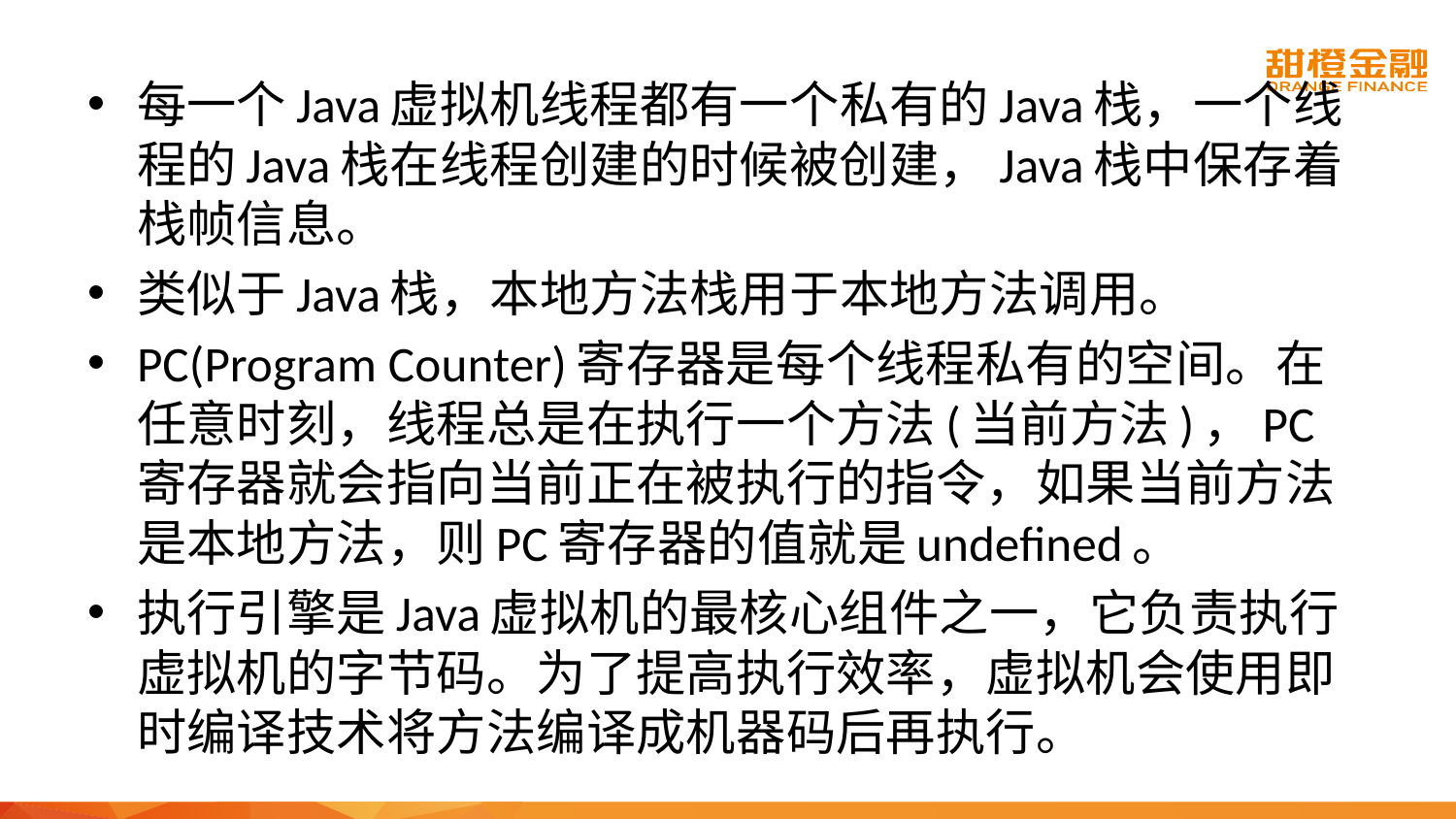

每一个Java虚拟机线程都有一个私有的Java栈，一个线程的Java栈在线程创建的时候被创建，Java栈中保存着栈帧信息。
类似于Java栈，本地方法栈用于本地方法调用。
PC(Program Counter)寄存器是每个线程私有的空间。在任意时刻，线程总是在执行一个方法(当前方法)，PC寄存器就会指向当前正在被执行的指令，如果当前方法是本地方法，则PC寄存器的值就是undefined。
执行引擎是Java虚拟机的最核心组件之一，它负责执行虚拟机的字节码。为了提高执行效率，虚拟机会使用即时编译技术将方法编译成机器码后再执行。